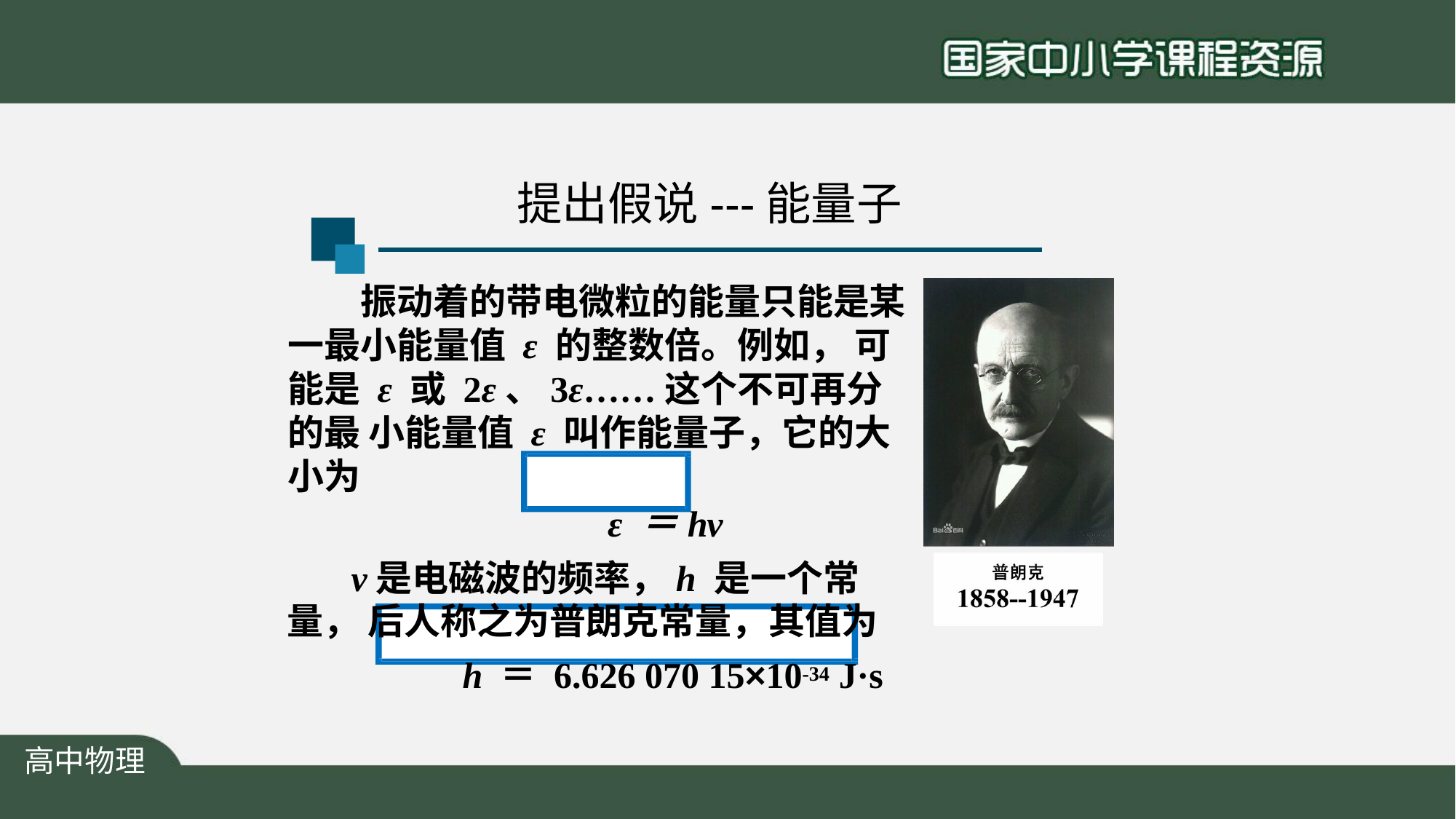

# 提出假说---能量子

振动着的带电微粒的能量只能是某 一最小能量值 ε 的整数倍。例如， 可 能是 ε 或 2ε、3ε……这个不可再分的最 小能量值 ε 叫作能量子，它的大小为
ε ＝hν
ν是电磁波的频率，h 是一个常量， 后人称之为普朗克常量，其值为
h ＝ 6.626 070 15×10-34 J·s

高中物理